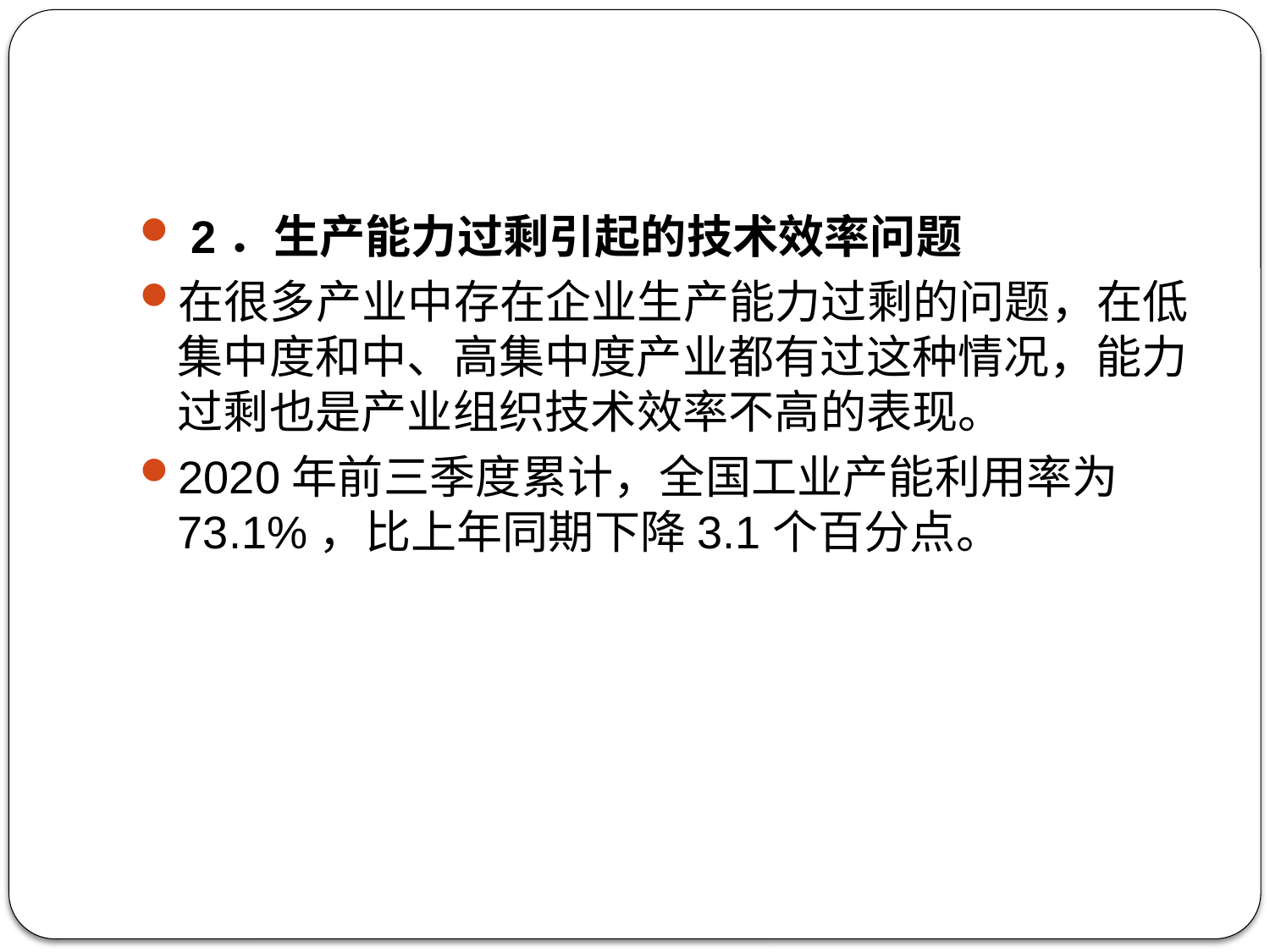

#
 2．生产能力过剩引起的技术效率问题
在很多产业中存在企业生产能力过剩的问题，在低集中度和中、高集中度产业都有过这种情况，能力过剩也是产业组织技术效率不高的表现。
2020年前三季度累计，全国工业产能利用率为73.1%，比上年同期下降3.1个百分点。